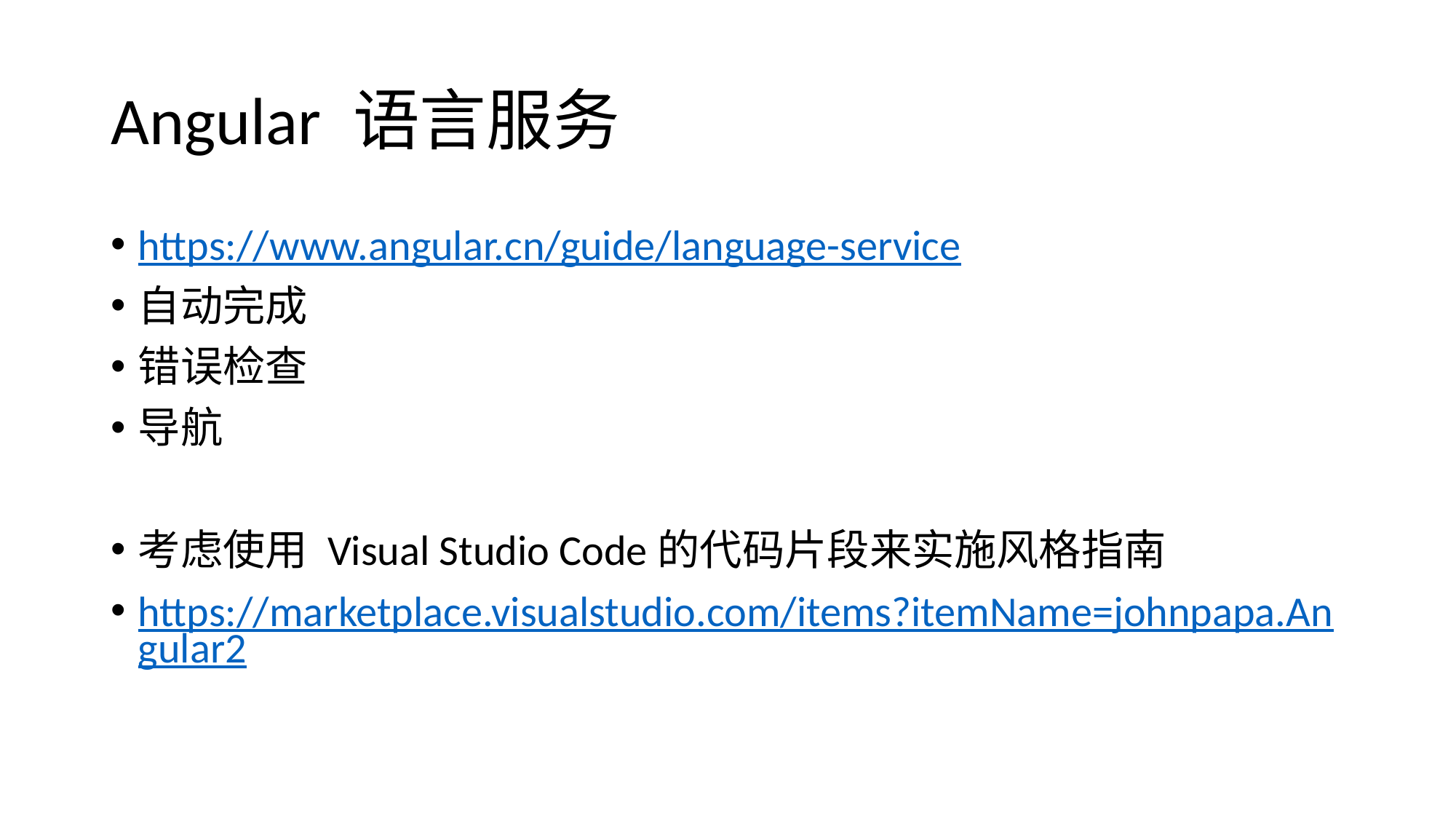

# Angular 语言服务
https://www.angular.cn/guide/language-service
自动完成
错误检查
导航

考虑使用 Visual Studio Code的代码片段来实施风格指南
https://marketplace.visualstudio.com/items?itemName=johnpapa.Angular2